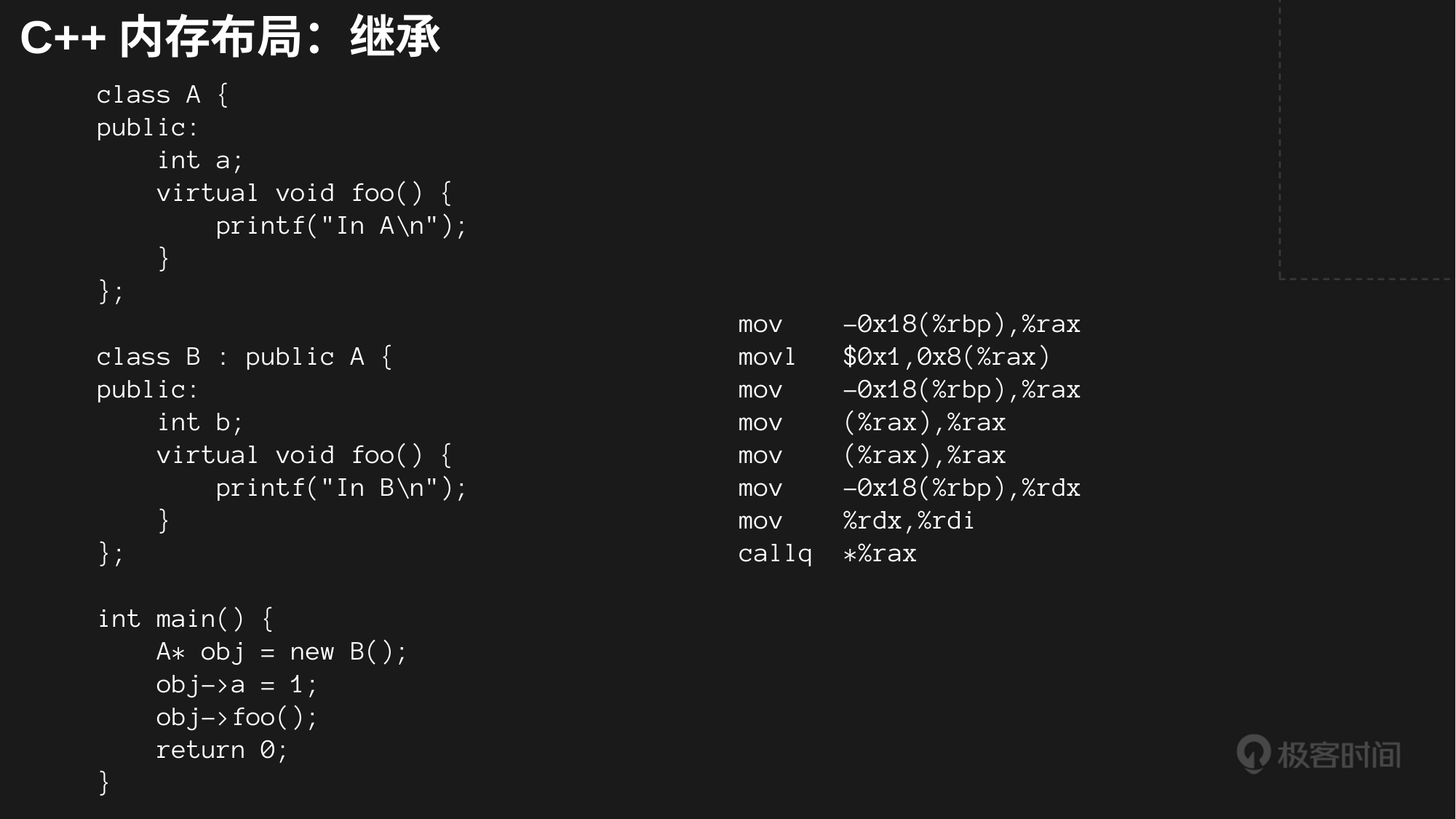

C++内存布局：继承
class A {
public:
    int a;
    virtual void foo() {
        printf("In A\n");
    }
};

class B : public A {
public:
    int b;
    virtual void foo() {
        printf("In B\n");
    }
};

int main() {
    A* obj = new B();
    obj->a = 1;
    obj->foo();
    return 0;
}
mov    -0x18(%rbp),%rax
movl   $0x1,0x8(%rax)
mov    -0x18(%rbp),%rax
mov    (%rax),%rax
mov    (%rax),%rax
mov    -0x18(%rbp),%rdx
mov    %rdx,%rdi
callq  *%rax